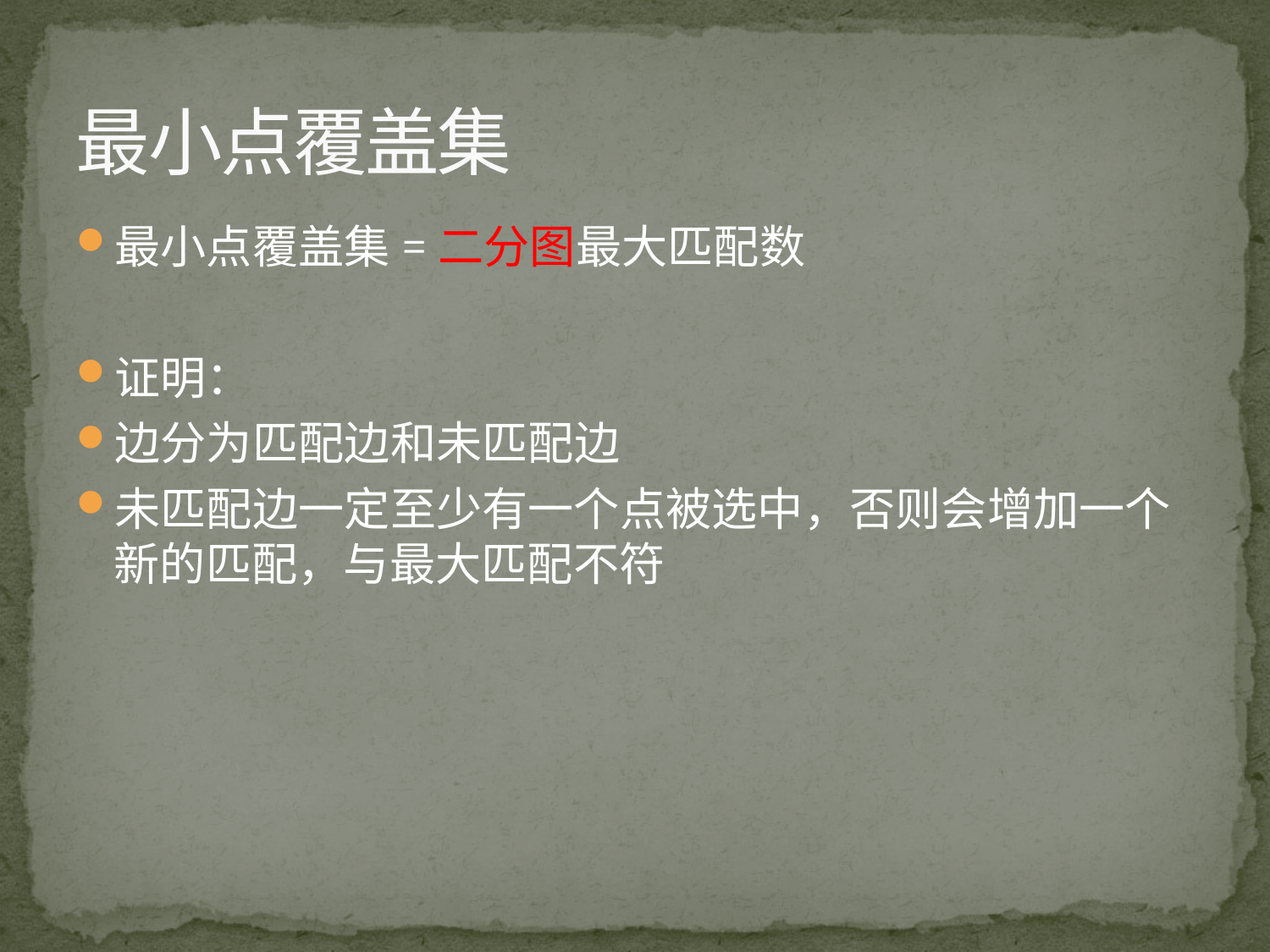

# 最小点覆盖集
最小点覆盖集=二分图最大匹配数

证明：
边分为匹配边和未匹配边
未匹配边一定至少有一个点被选中，否则会增加一个新的匹配，与最大匹配不符